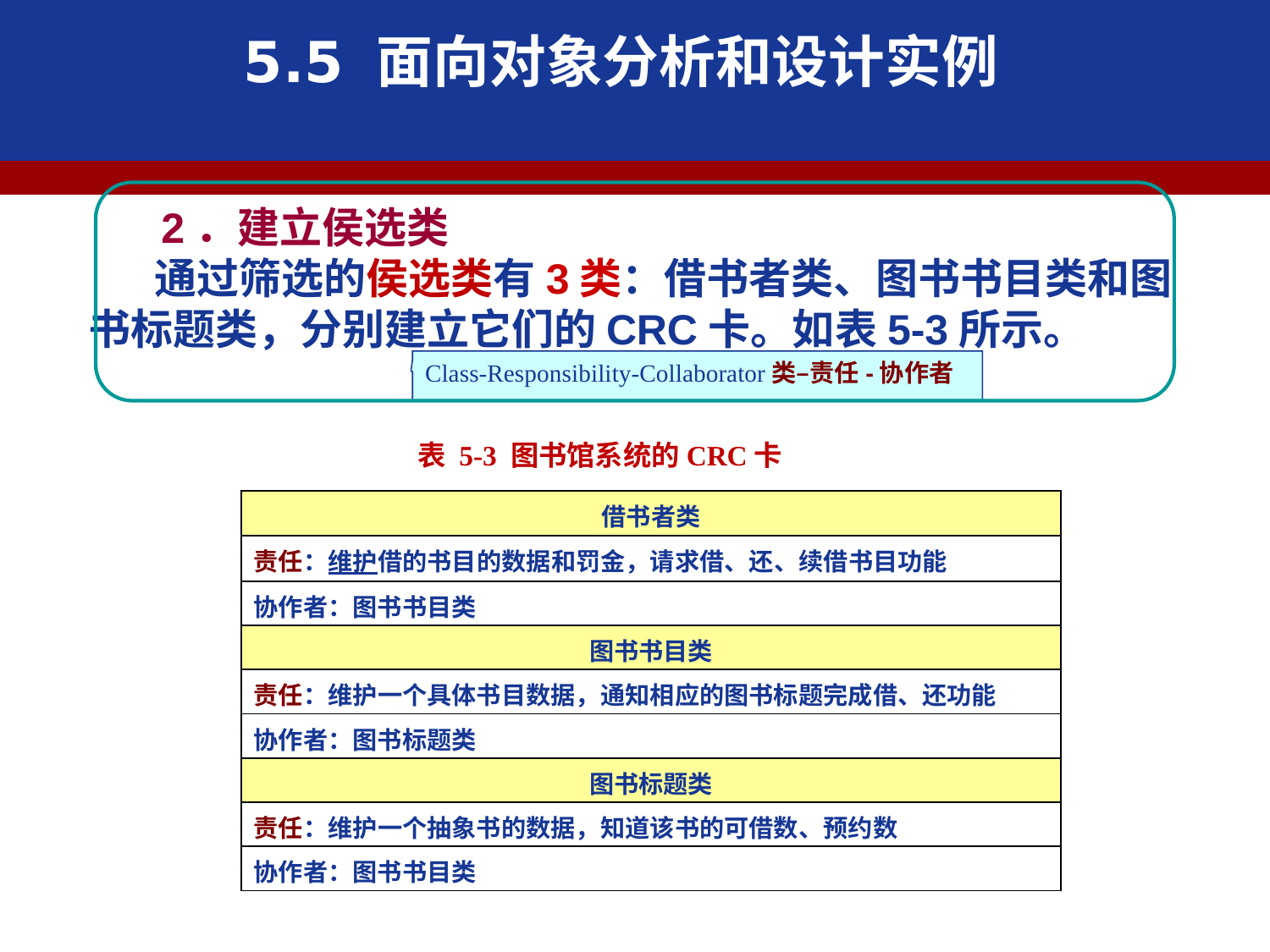

5.5 面向对象分析和设计实例

   2．建立侯选类
  通过筛选的侯选类有3类：借书者类、图书书目类和图书标题类，分别建立它们的CRC卡。如表5-3所示。

                                             表 5-3 图书馆系统的CRC卡
Class-Responsibility-Collaborator类–责任-协作者
| 借书者类 |
| --- |
| 责任：维护借的书目的数据和罚金，请求借、还、续借书目功能 |
| 协作者：图书书目类 |
| 图书书目类 |
| 责任：维护一个具体书目数据，通知相应的图书标题完成借、还功能 |
| 协作者：图书标题类 |
| 图书标题类 |
| 责任：维护一个抽象书的数据，知道该书的可借数、预约数 |
| 协作者：图书书目类 |